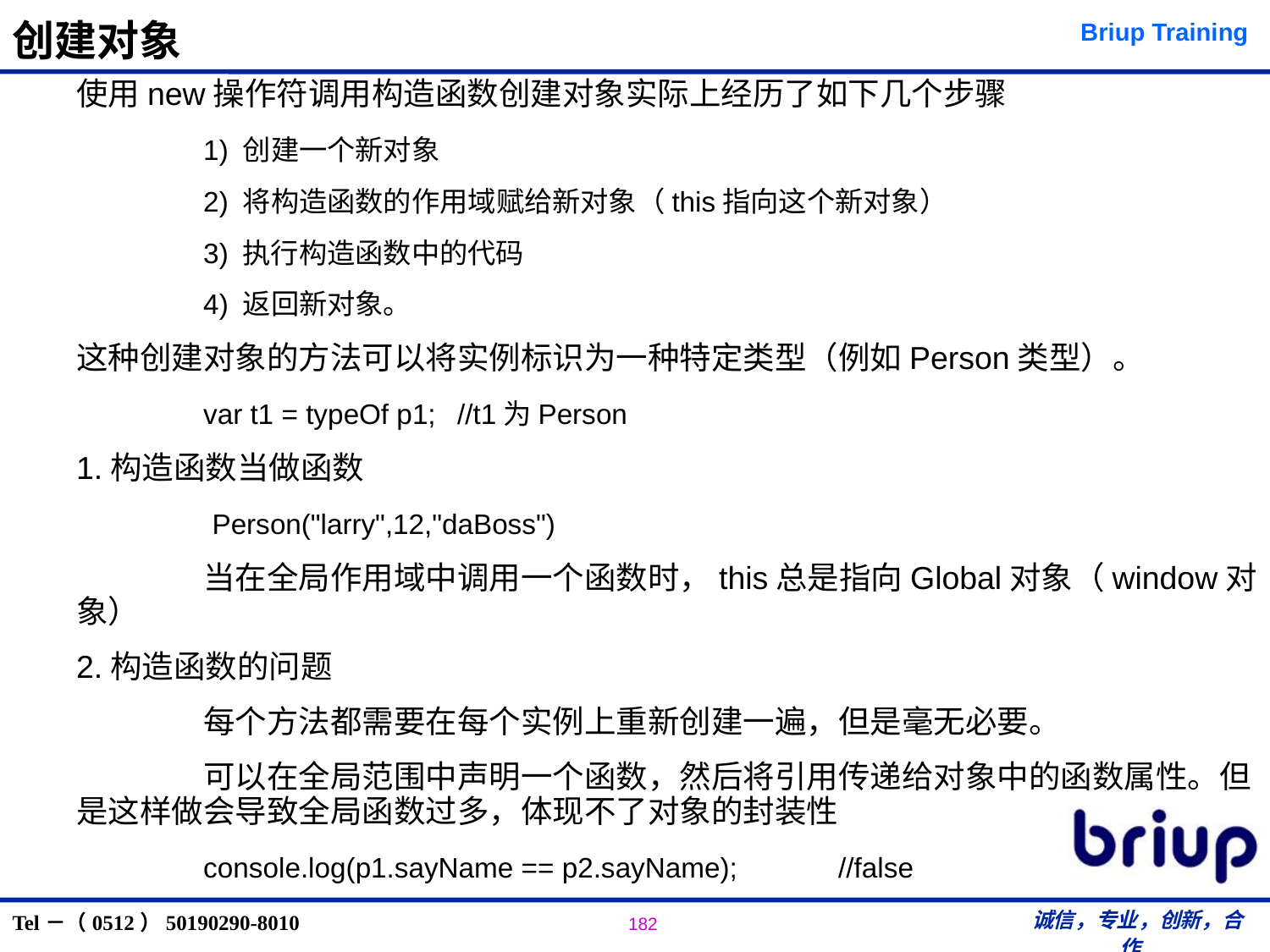

# 创建对象
使用new操作符调用构造函数创建对象实际上经历了如下几个步骤
	1) 创建一个新对象
	2) 将构造函数的作用域赋给新对象（this指向这个新对象）
	3) 执行构造函数中的代码
	4) 返回新对象。
这种创建对象的方法可以将实例标识为一种特定类型（例如Person类型）。
	var t1 = typeOf p1;	//t1为Person
1.构造函数当做函数
	 Person("larry",12,"daBoss")
	当在全局作用域中调用一个函数时，this总是指向Global对象（window对象）
2.构造函数的问题
	每个方法都需要在每个实例上重新创建一遍，但是毫无必要。
	可以在全局范围中声明一个函数，然后将引用传递给对象中的函数属性。但是这样做会导致全局函数过多，体现不了对象的封装性
	console.log(p1.sayName == p2.sayName);	//false